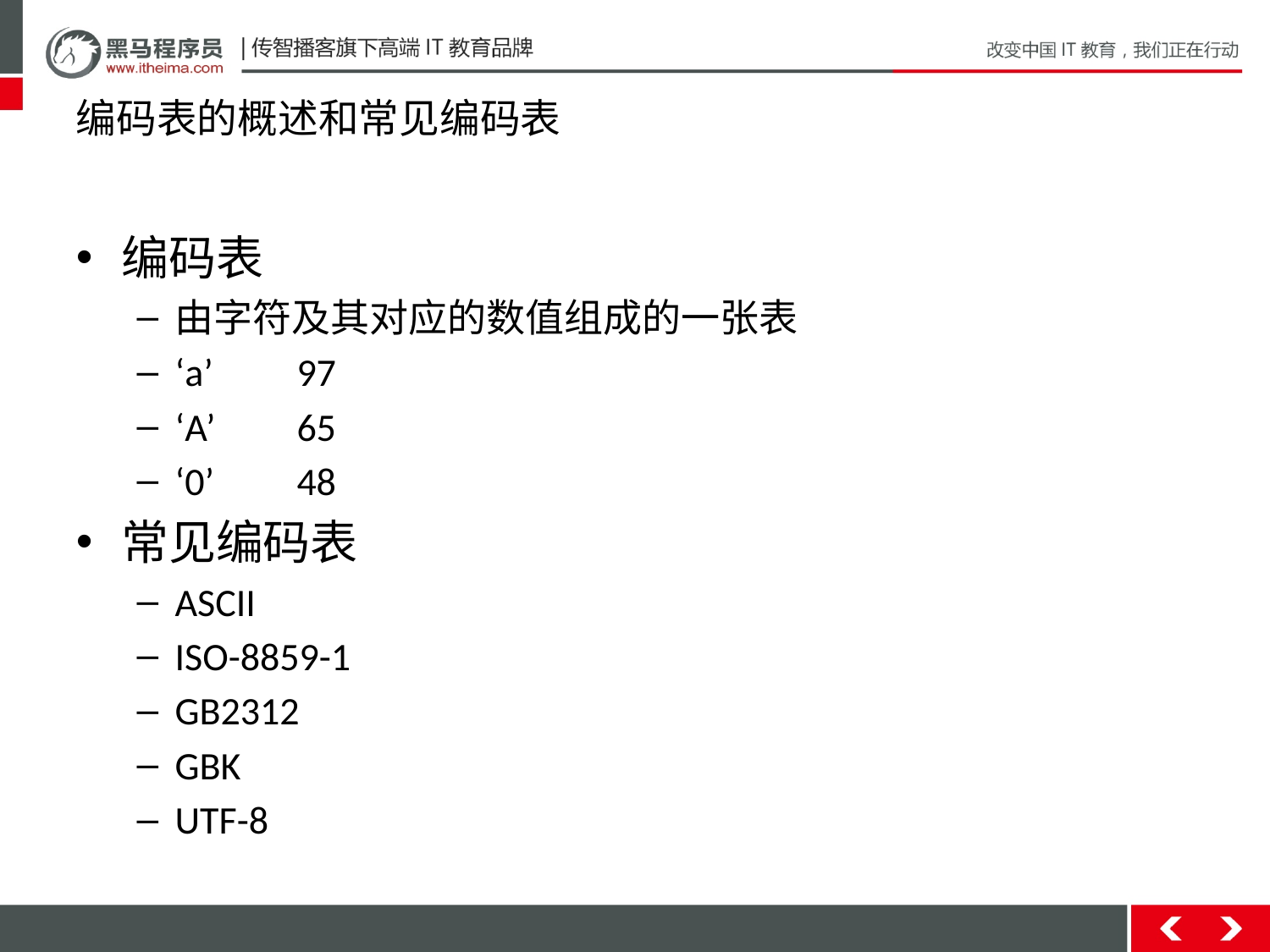

# 编码表的概述和常见编码表
编码表
由字符及其对应的数值组成的一张表
‘a’	97
‘A’	65
‘0’	48
常见编码表
ASCII
ISO-8859-1
GB2312
GBK
UTF-8